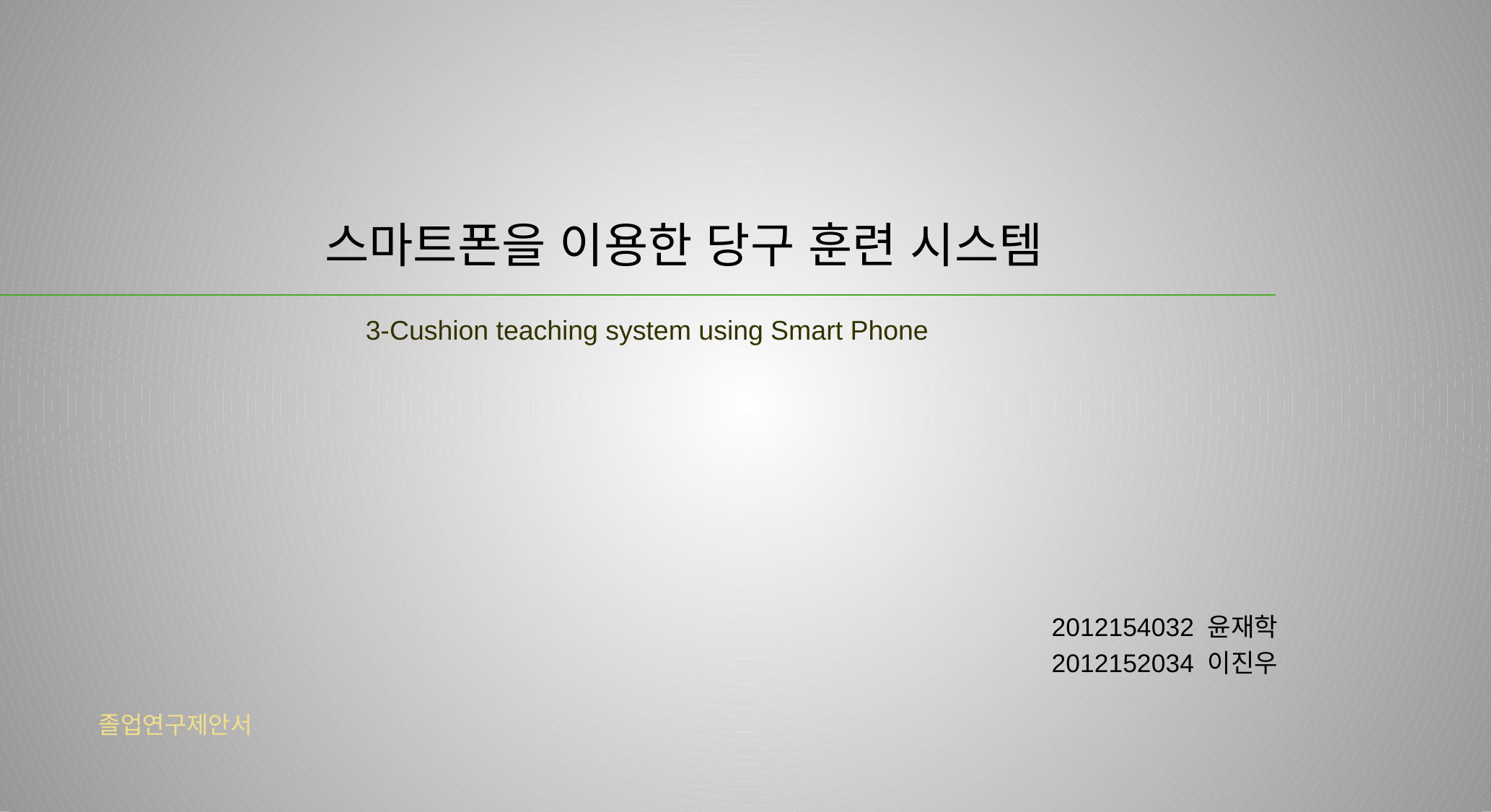

스마트폰을 이용한 당구 훈련 시스템
3-Cushion teaching system using Smart Phone

2012154032 윤재학
2012152034 이진우

졸업연구제안서